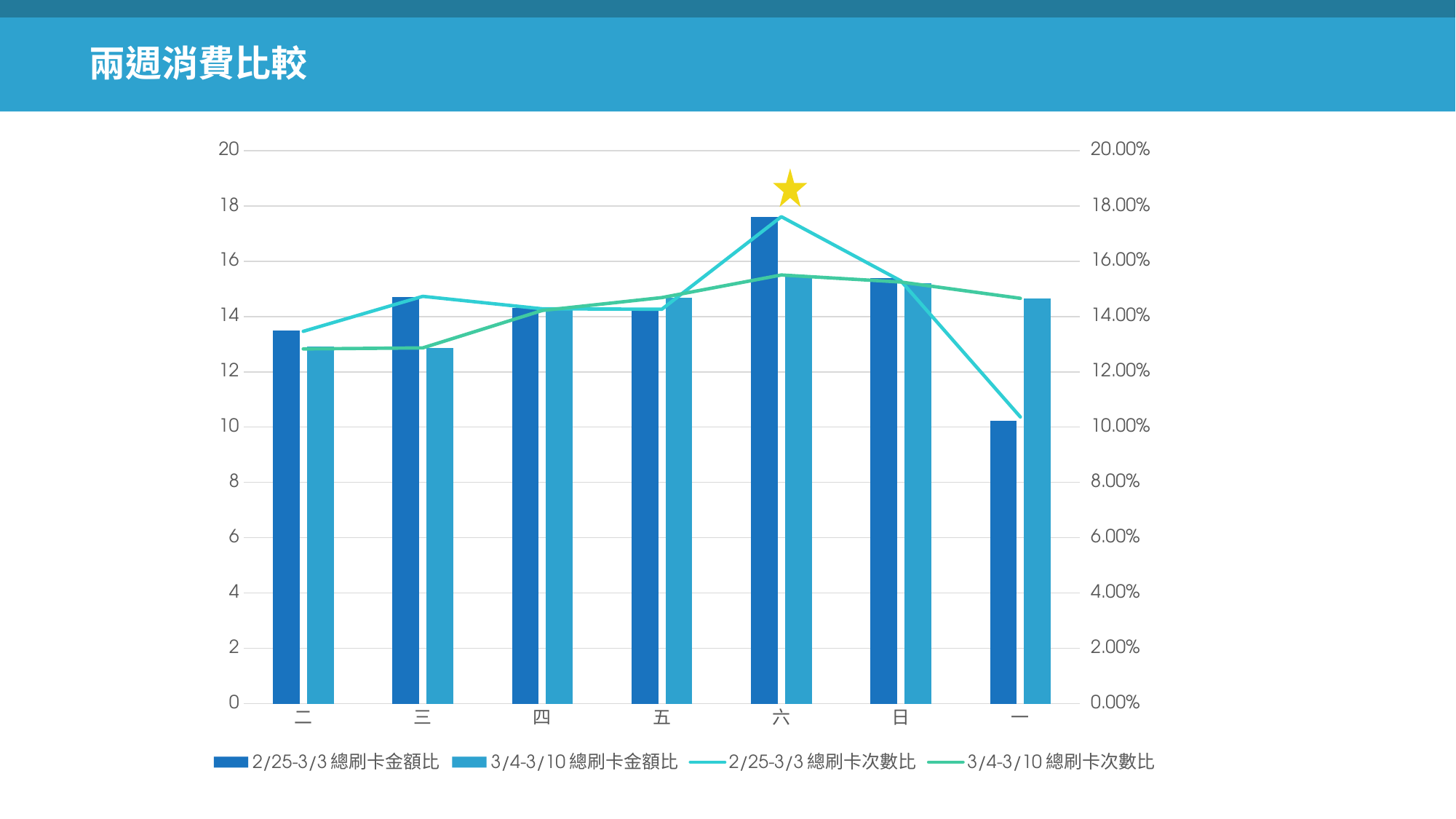

兩週消費比較

### Chart

| Category | 2/25-3/3總刷卡金額比 | 3/4-3/10總刷卡金額比 | 2/25-3/3總刷卡次數比 | 3/4-3/10總刷卡次數比 |
|---|---|---|---|---|
| 二 | 13.5 | 12.91 | 0.13463166807790009 | 0.12827556030920317 |
| 三 | 14.71 | 12.87 | 0.14729682232837538 | 0.1286499100588264 |
| 四 | 14.31 | 14.22 | 0.14277954403847076 | 0.1421751178958627 |
| 五 | 14.29 | 14.69 | 0.14261978176473408 | 0.14684233555350285 |
| 六 | 17.59 | 15.48 | 0.17610196028309874 | 0.15501482813943313 |
| 日 | 15.38 | 15.2 | 0.152896490022846 | 0.15246730516797122 |
| 一 | 10.22 | 14.64 | 0.10367373348457495 | 0.14657494287520054 |